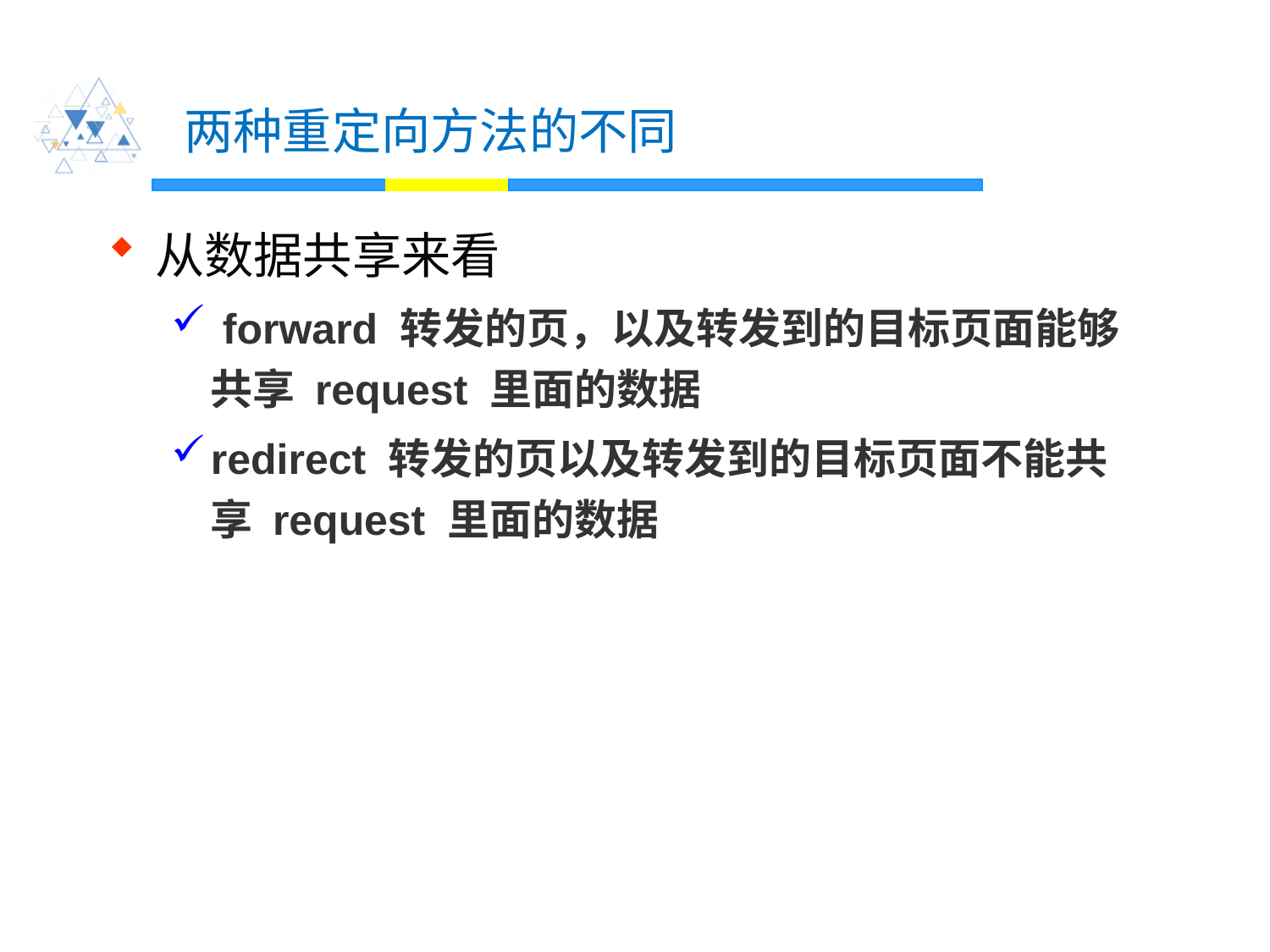

# 两种重定向方法的不同
从数据共享来看
 forward 转发的页，以及转发到的目标页面能够共享 request 里面的数据
redirect 转发的页以及转发到的目标页面不能共享 request 里面的数据